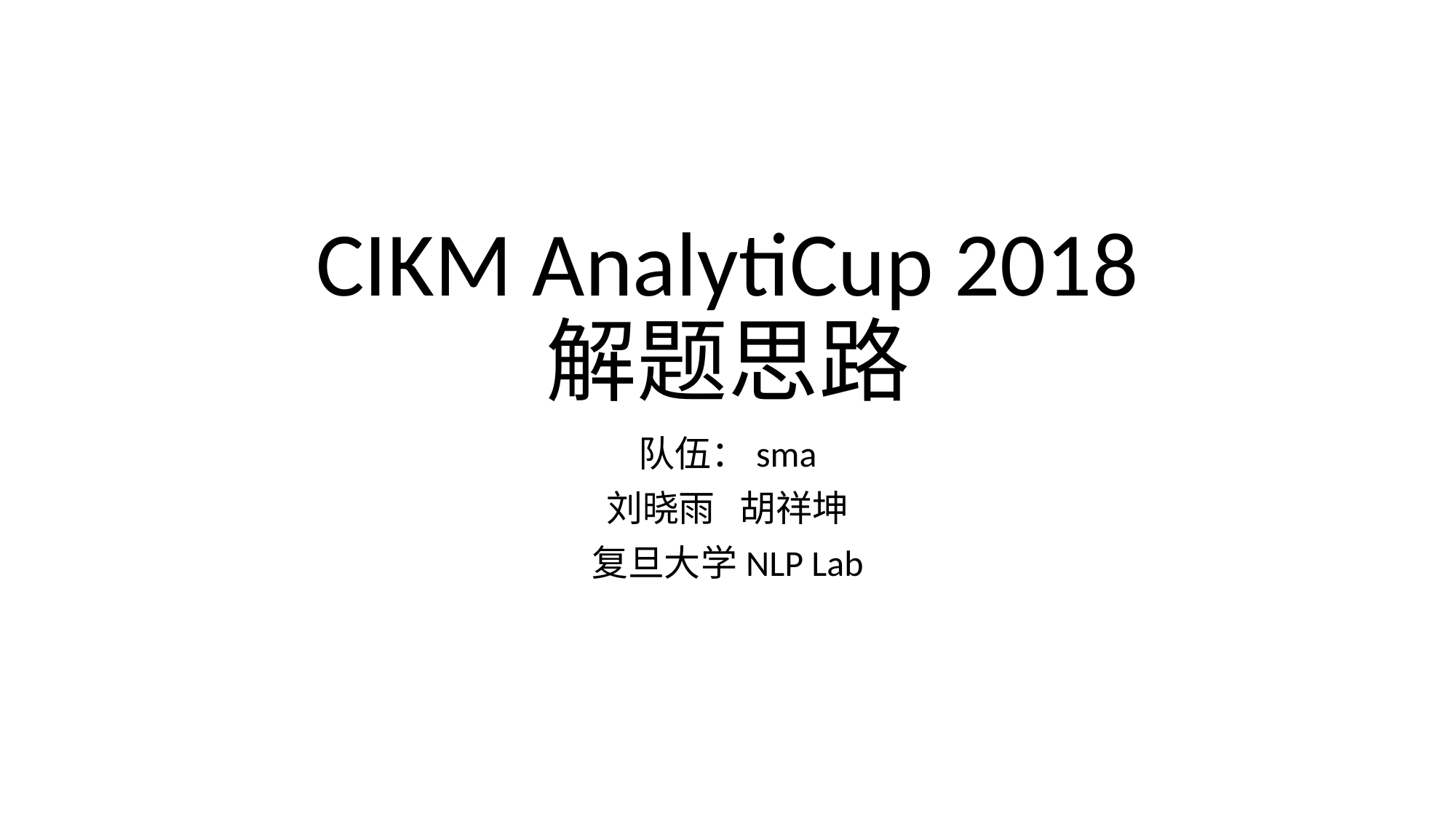

# CIKM AnalytiCup 2018 解题思路
队伍：sma
刘晓雨   胡祥坤
复旦大学NLP Lab